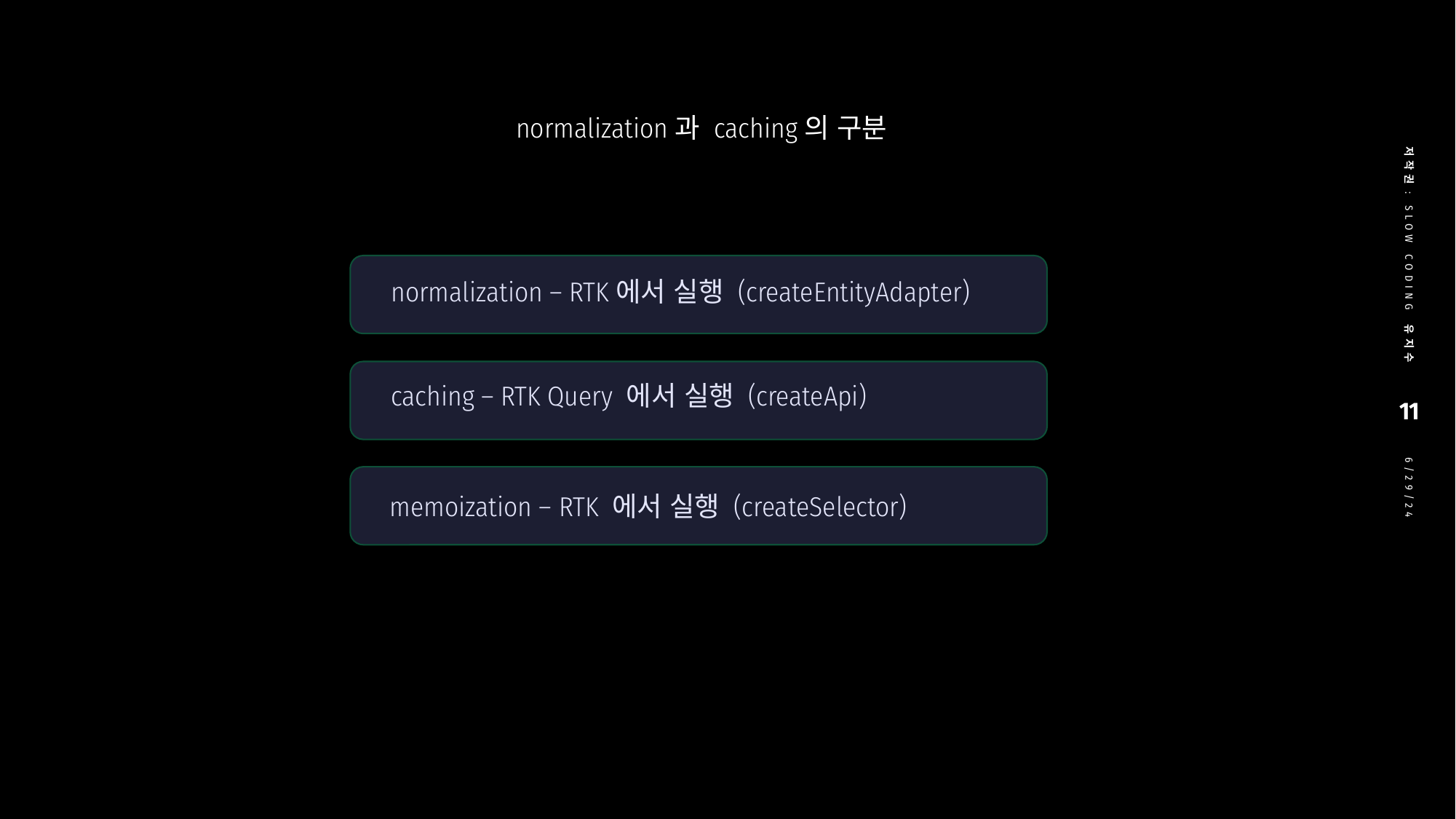

normalization과 caching의 구분
저작권: Slow Coding 유지수

normalization – RTK에서 실행 (createEntityAdapter)

caching – RTK Query 에서 실행 (createApi)
11

memoization – RTK 에서 실행 (createSelector)
6/29/24